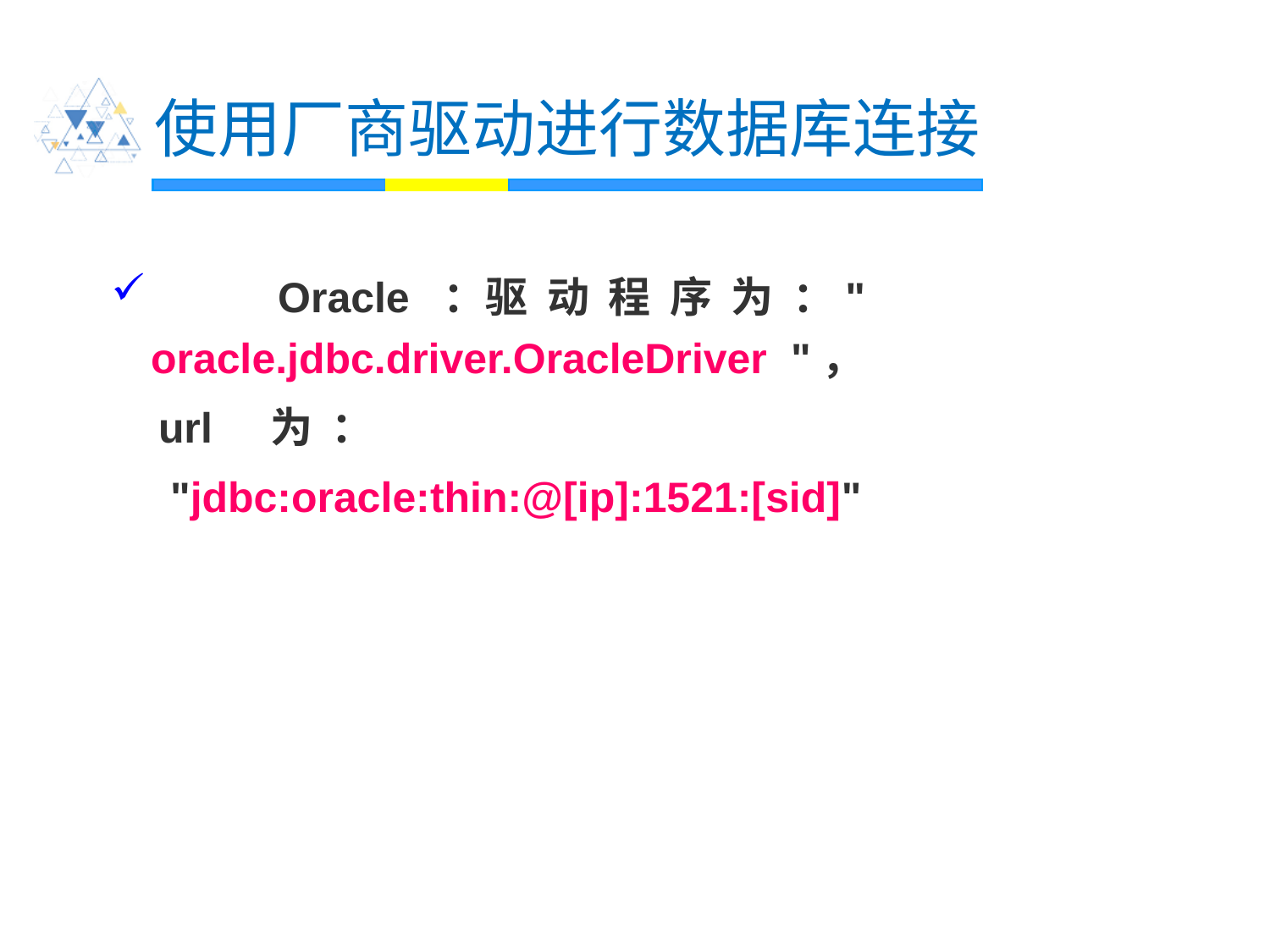

# 使用厂商驱动进行数据库连接

 	Oracle  ：驱  动  程  序  为  ："              oracle.jdbc.driver.OracleDriver  "，
    url    为  ：
     "jdbc:oracle:thin:@[ip]:1521:[sid]"